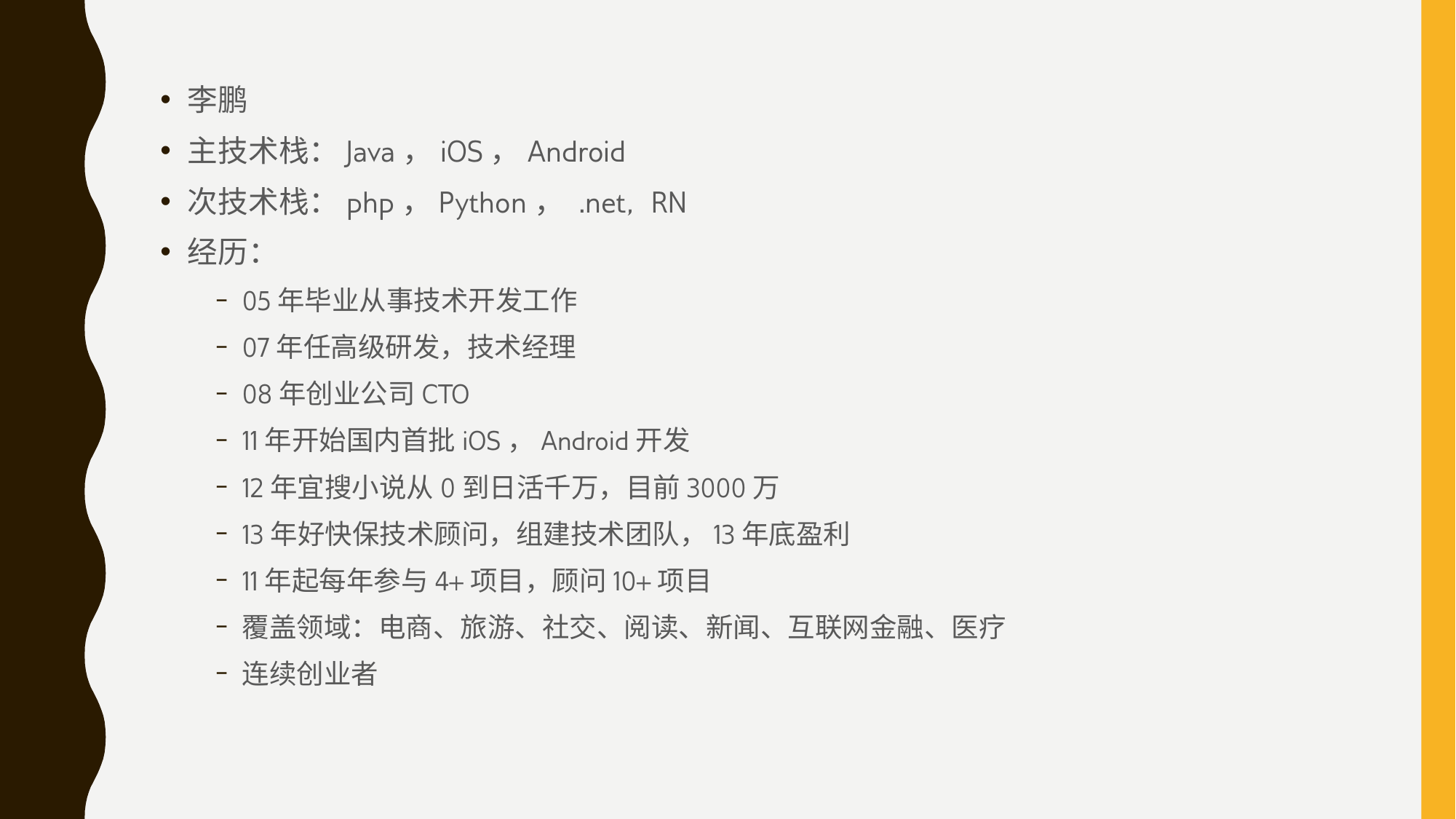

李鹏
主技术栈：Java，iOS，Android
次技术栈：php，Python， .net,  RN
经历：
05年毕业从事技术开发工作
07年任高级研发，技术经理
08年创业公司CTO
11年开始国内首批iOS，Android开发
12年宜搜小说从0到日活千万，目前3000万
13年好快保技术顾问，组建技术团队，13年底盈利
11年起每年参与4+项目，顾问10+项目
覆盖领域：电商、旅游、社交、阅读、新闻、互联网金融、医疗
连续创业者